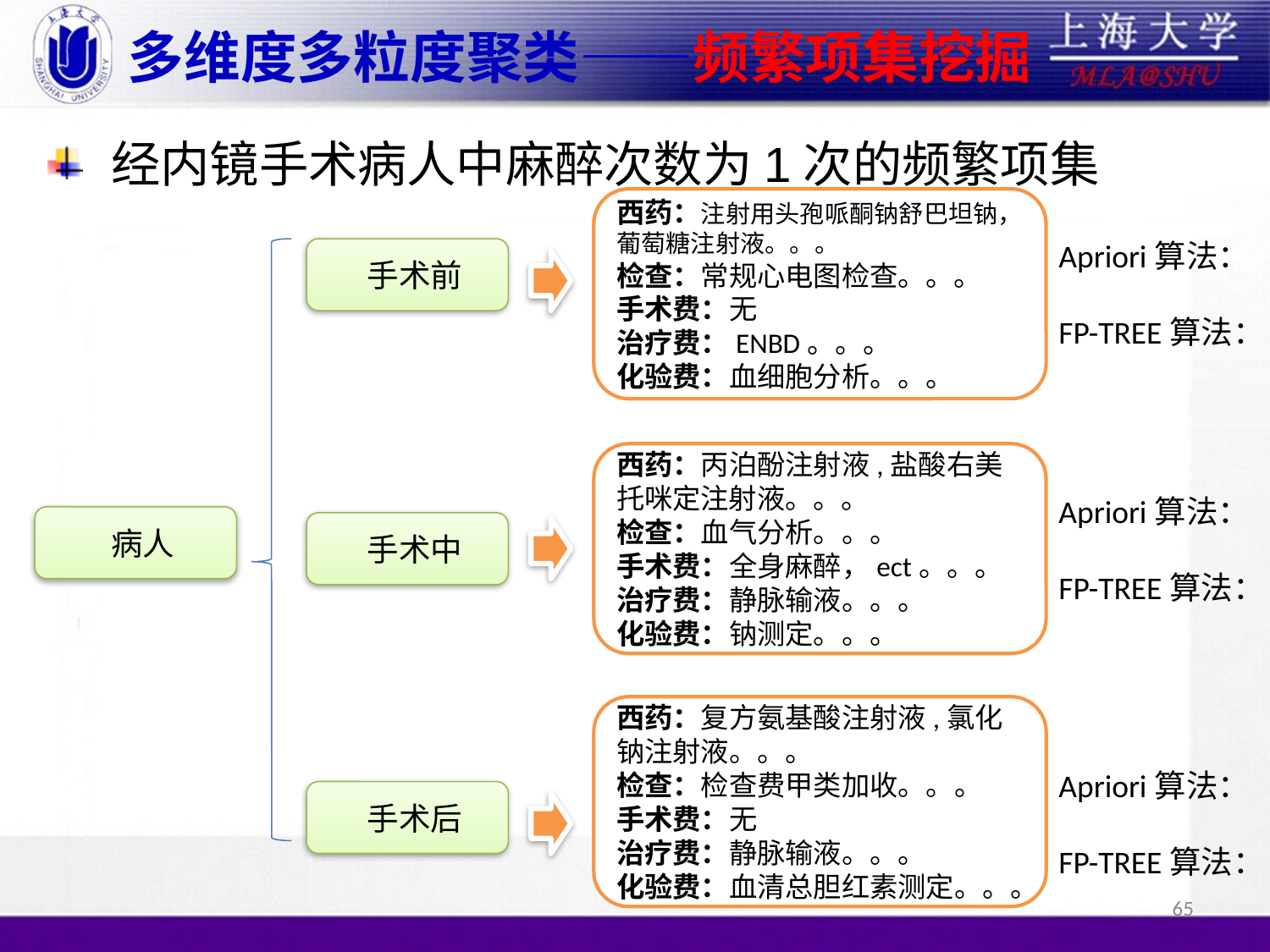

# 多维度多粒度聚类——频繁项集挖掘
经内镜手术病人中麻醉次数为1次的频繁项集
西药：注射用头孢哌酮钠舒巴坦钠，葡萄糖注射液。。。
检查：常规心电图检查。。。
手术费：无
治疗费：ENBD。。。
化验费：血细胞分析。。。
Apriori算法：

FP-TREE算法：

 手术前

西药：丙泊酚注射液,盐酸右美托咪定注射液。。。
检查：血气分析。。。
手术费：全身麻醉，ect。。。
治疗费：静脉输液。。。
化验费：钠测定。。。
Apriori算法：

FP-TREE算法：
 病人
 手术中

西药：复方氨基酸注射液,氯化钠注射液。。。
检查：检查费甲类加收。。。
手术费：无
治疗费：静脉输液。。。
化验费：血清总胆红素测定。。。
Apriori算法：

FP-TREE算法：
 手术后

65